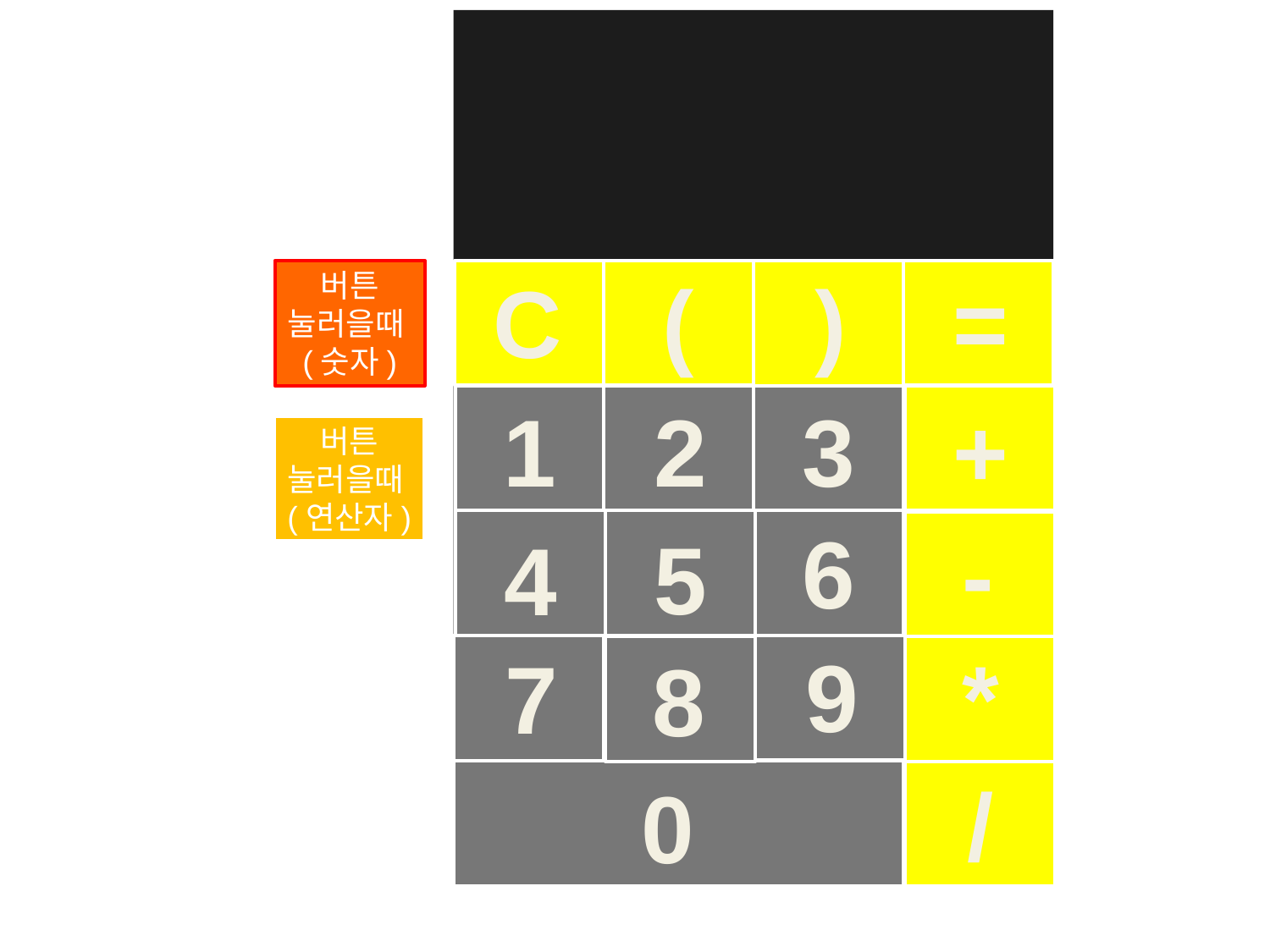

C
(
)
=

1

2
3
+
6
-

5
4
9
*
7
8

/

0

버튼 눌러을때(숫자)
버튼 눌러을때(연산자)